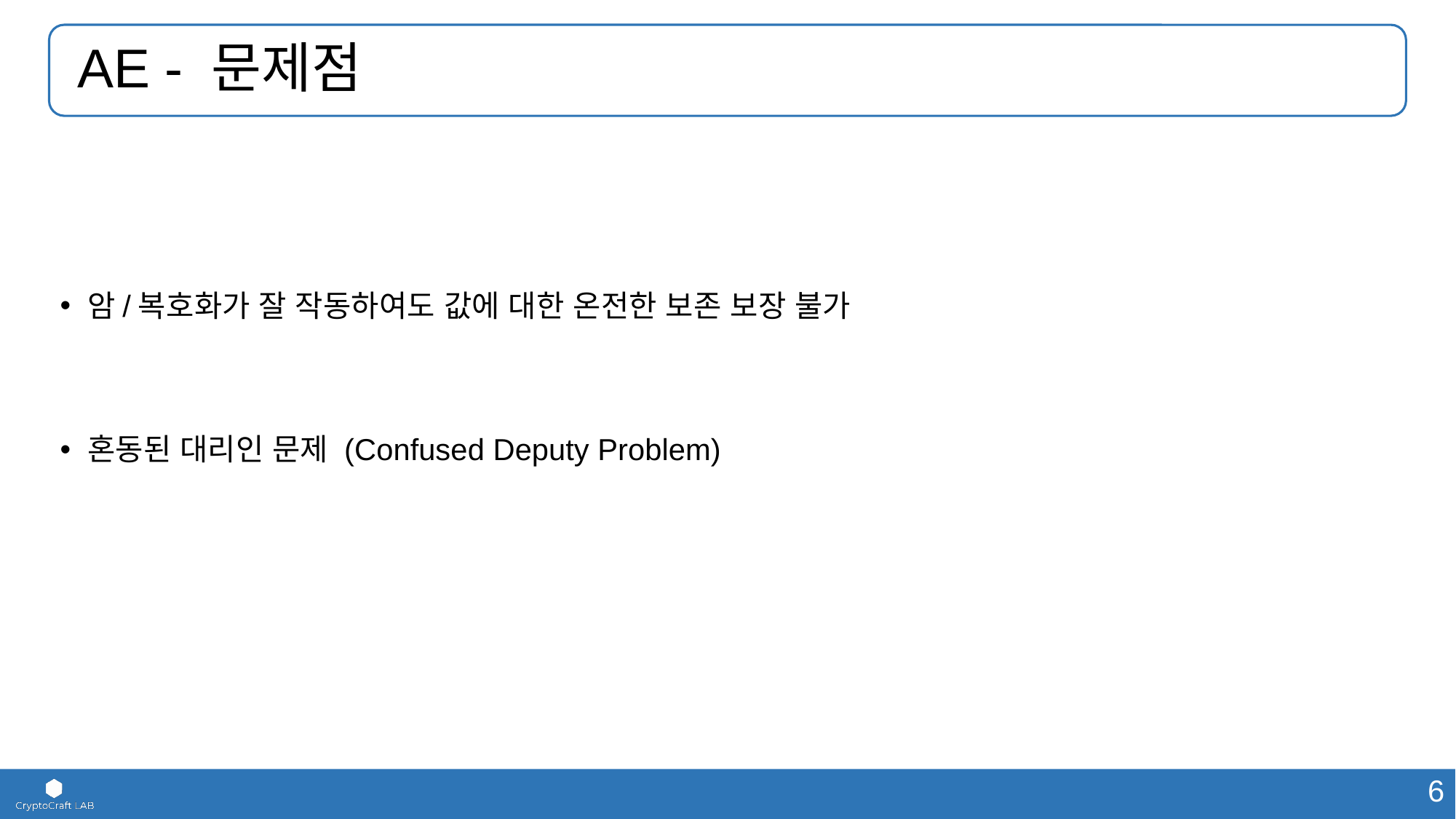

# AE - 문제점

암/복호화가 잘 작동하여도 값에 대한 온전한 보존 보장 불가

혼동된 대리인 문제 (Confused Deputy Problem)